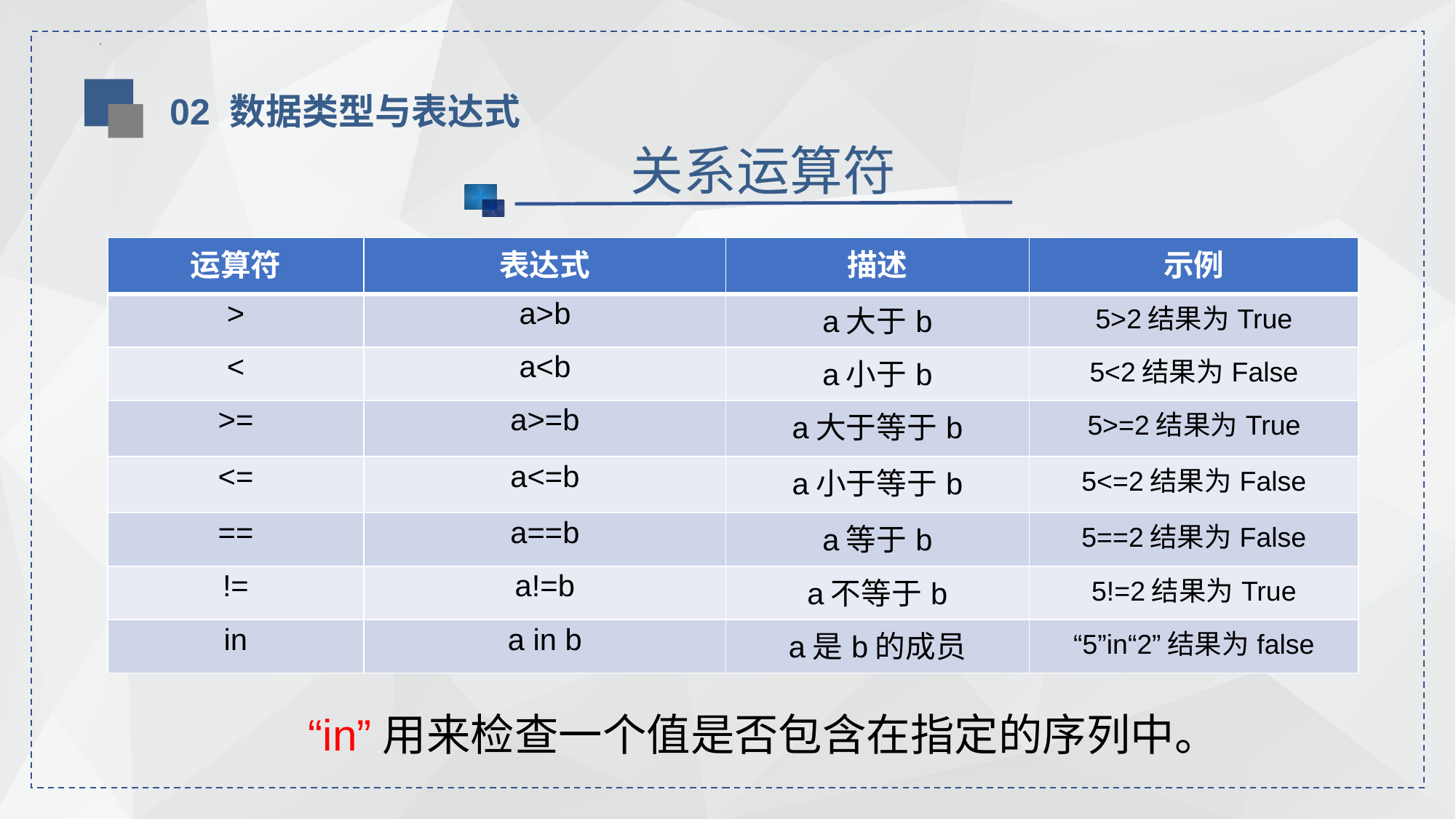

02 数据类型与表达式
关系运算符

| 运算符 | 表达式 | 描述 | 示例 |
| --- | --- | --- | --- |
| > | a>b | a大于b | 5>2结果为True |
| < | a<b | a小于b | 5<2结果为False |
| >= | a>=b | a大于等于b | 5>=2结果为True |
| <= | a<=b | a小于等于b | 5<=2结果为False |
| == | a==b | a等于b | 5==2结果为False |
| != | a!=b | a不等于b | 5!=2结果为True |
| in | a in b | a是b的成员 | “5”in“2”结果为false |
“in”用来检查一个值是否包含在指定的序列中。